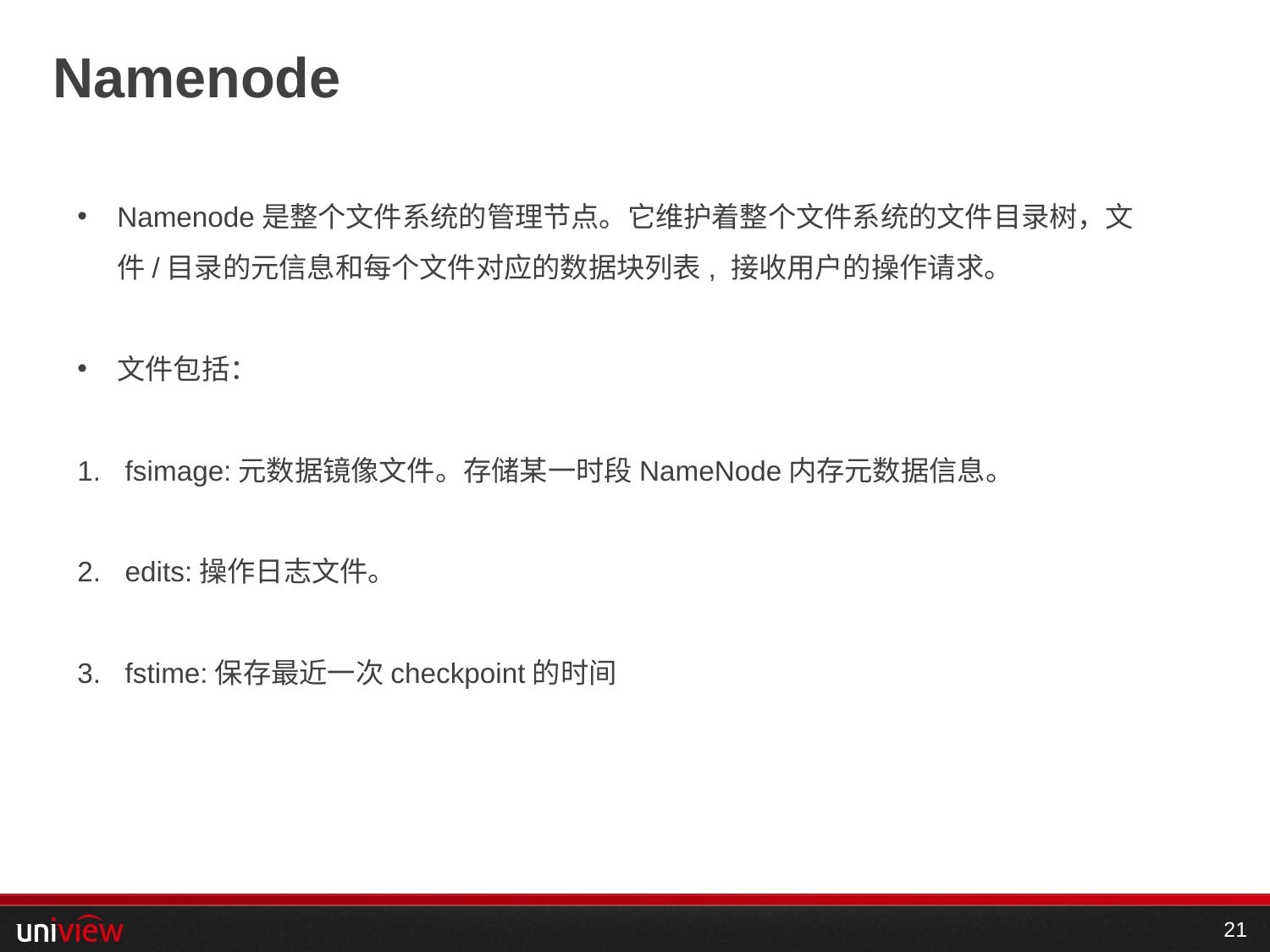

# Namenode
Namenode是整个文件系统的管理节点。它维护着整个文件系统的文件目录树，文件/目录的元信息和每个文件对应的数据块列表, 接收用户的操作请求。

文件包括：

fsimage:元数据镜像文件。存储某一时段NameNode内存元数据信息。

edits:操作日志文件。

fstime:保存最近一次checkpoint的时间